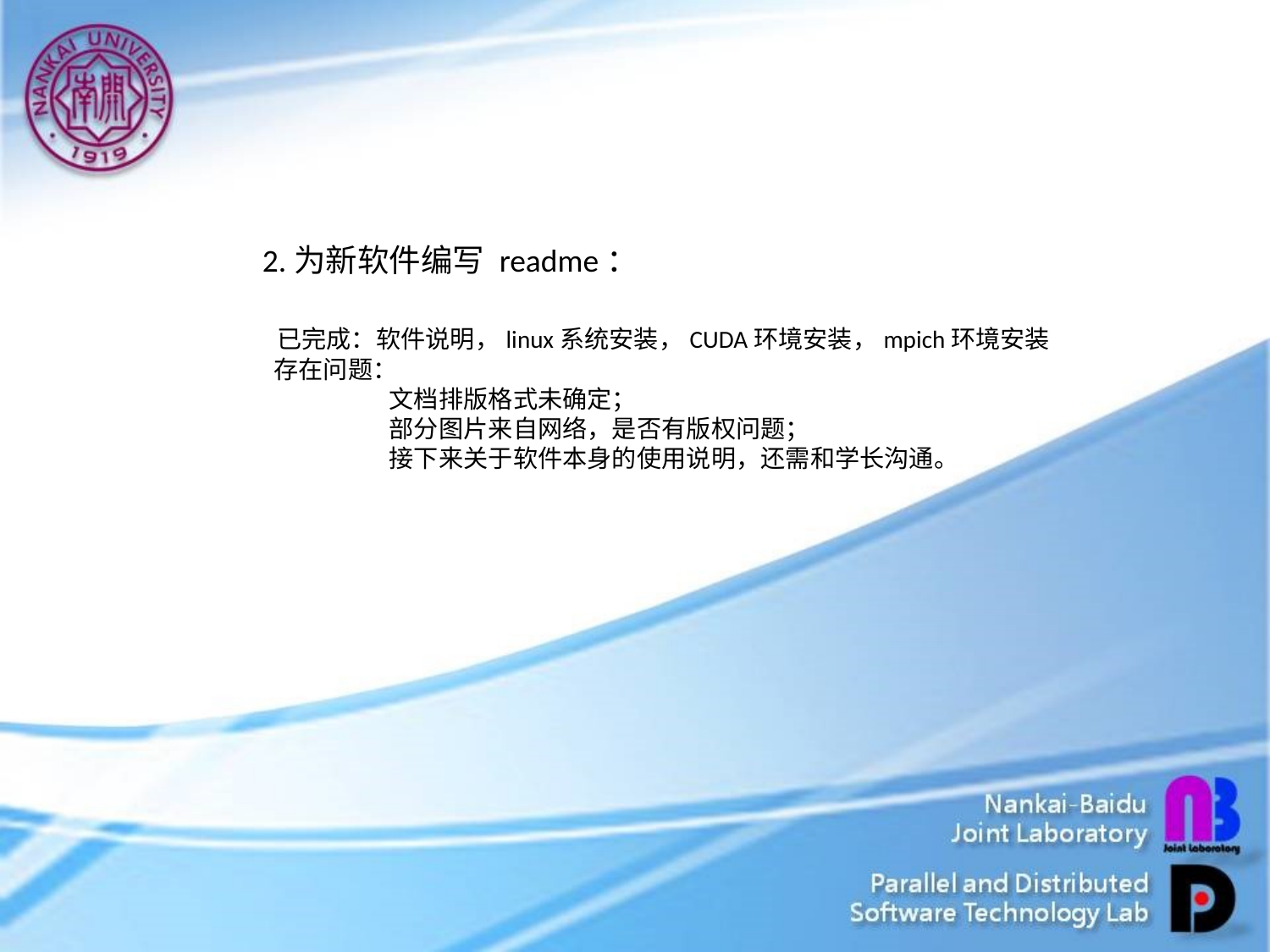

2.为新软件编写 readme：

 已完成：软件说明，linux系统安装，CUDA环境安装，mpich环境安装
 存在问题：
	文档排版格式未确定；
	部分图片来自网络，是否有版权问题；
	接下来关于软件本身的使用说明，还需和学长沟通。